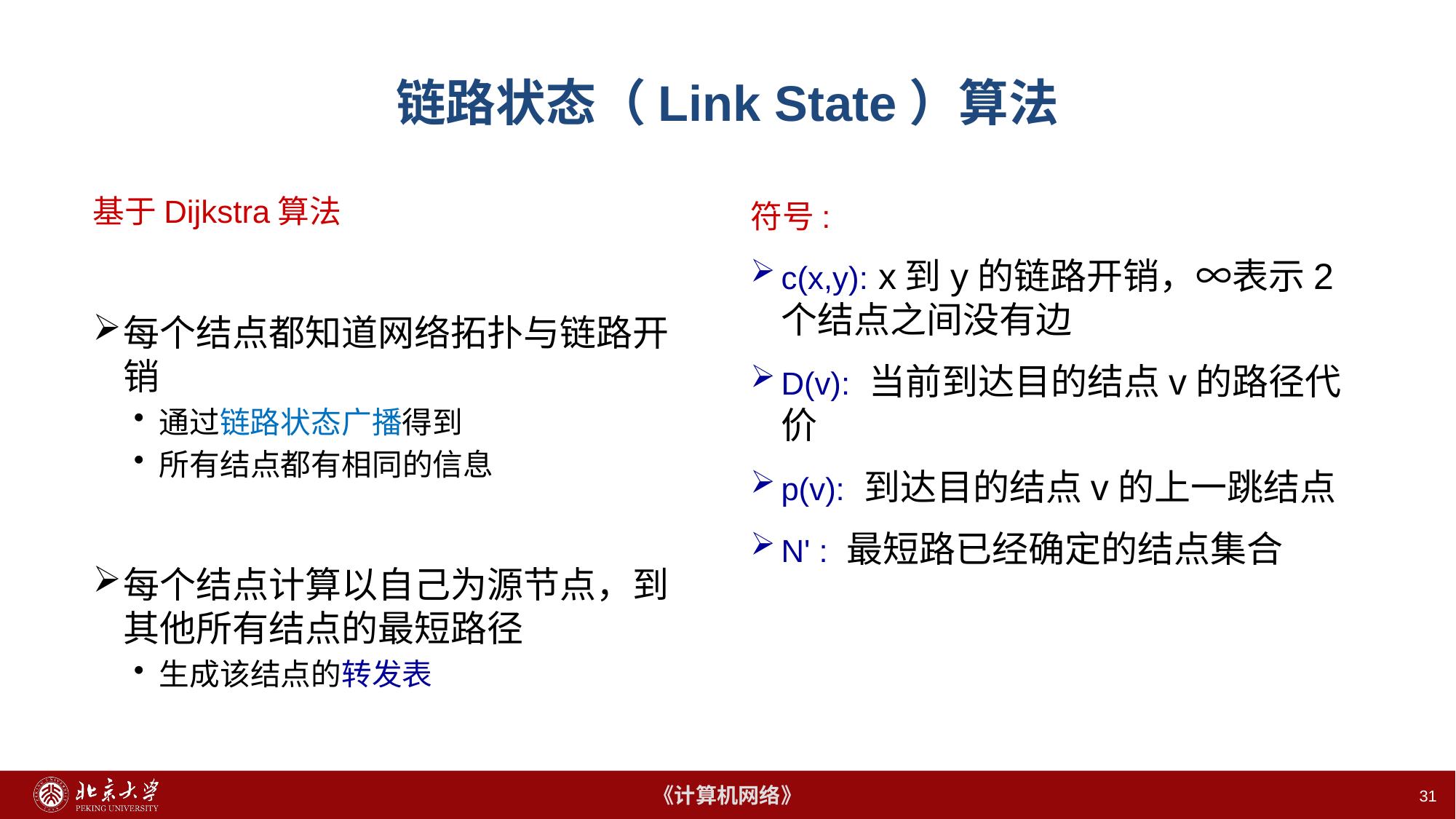

# 链路状态（Link State）算法
基于Dijkstra算法

每个结点都知道网络拓扑与链路开销
通过链路状态广播得到
所有结点都有相同的信息

每个结点计算以自己为源节点，到其他所有结点的最短路径
生成该结点的转发表
符号:
c(x,y): x到y的链路开销，∞表示2个结点之间没有边
D(v): 当前到达目的结点v的路径代价
p(v): 到达目的结点v的上一跳结点
N' : 最短路已经确定的结点集合

31